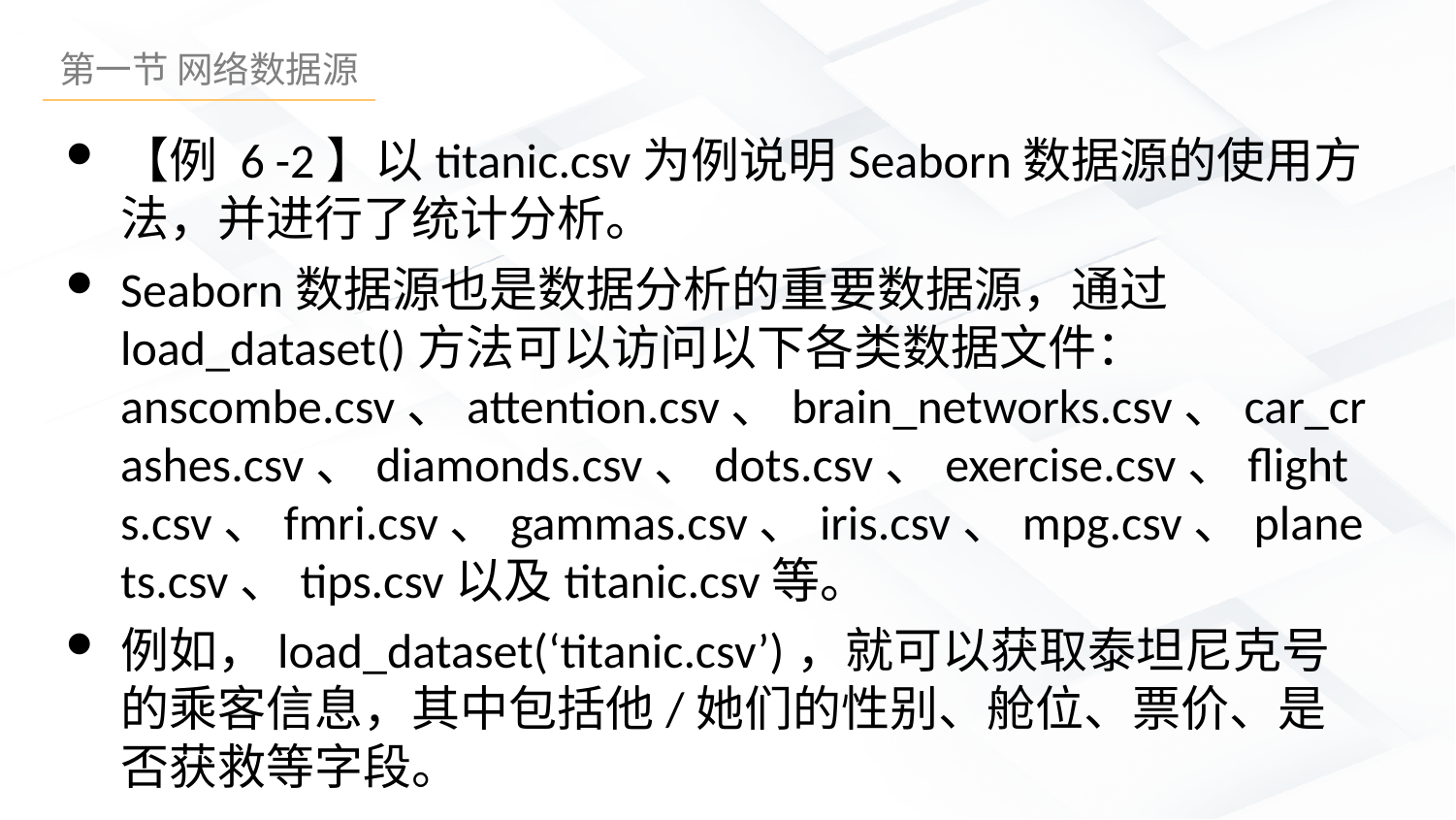

【例 6 -2】以titanic.csv为例说明Seaborn数据源的使用方法，并进行了统计分析。
Seaborn数据源也是数据分析的重要数据源，通过load_dataset()方法可以访问以下各类数据文件：anscombe.csv、attention.csv、brain_networks.csv、car_crashes.csv、diamonds.csv、dots.csv、exercise.csv、flights.csv、fmri.csv、gammas.csv、iris.csv、mpg.csv、planets.csv、tips.csv以及titanic.csv等。
例如，load_dataset(‘titanic.csv’)，就可以获取泰坦尼克号的乘客信息，其中包括他/她们的性别、舱位、票价、是否获救等字段。